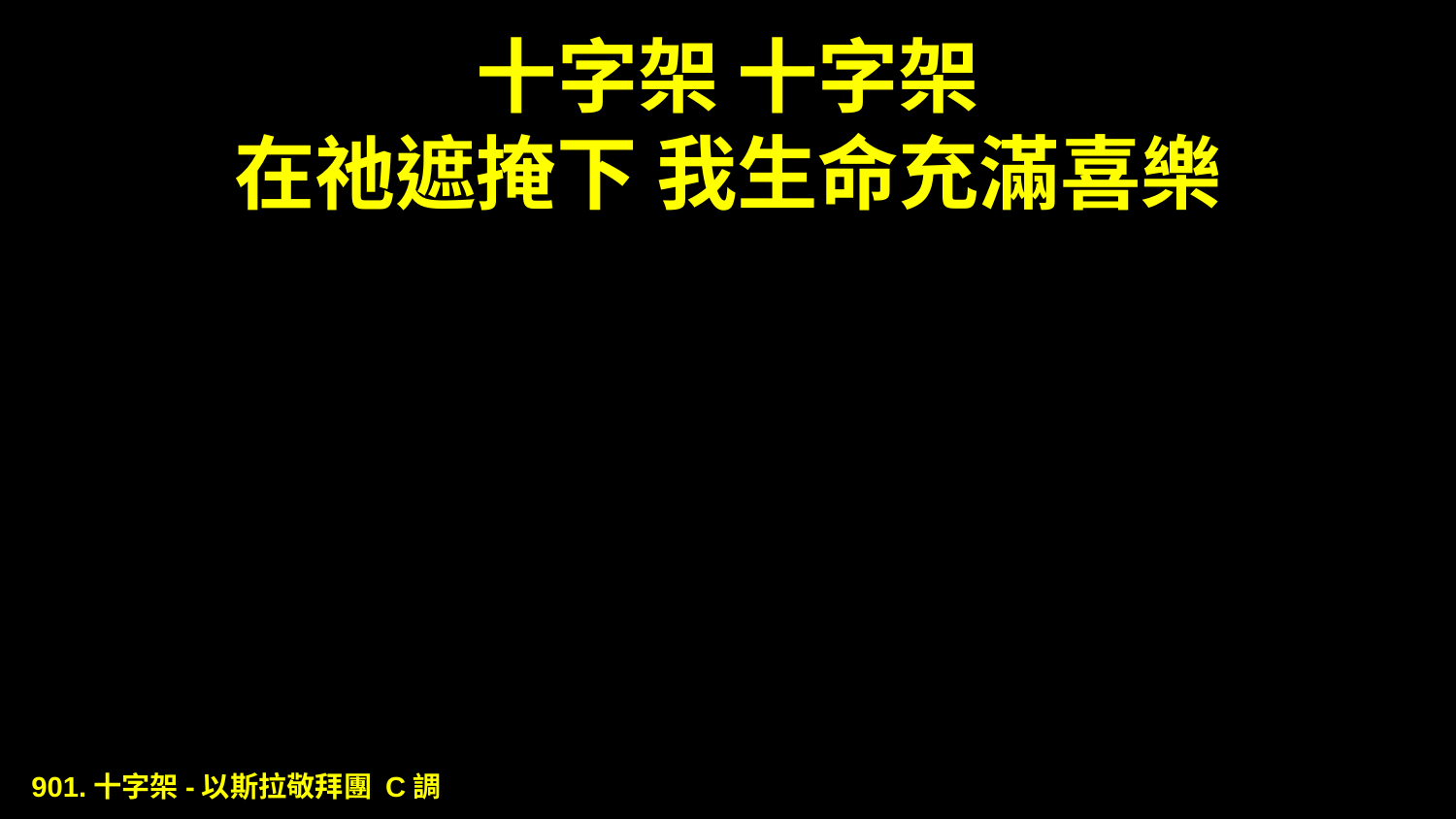

# 十字架 十字架 在祂遮掩下 我生命充滿喜樂
901.十字架-以斯拉敬拜團 C調